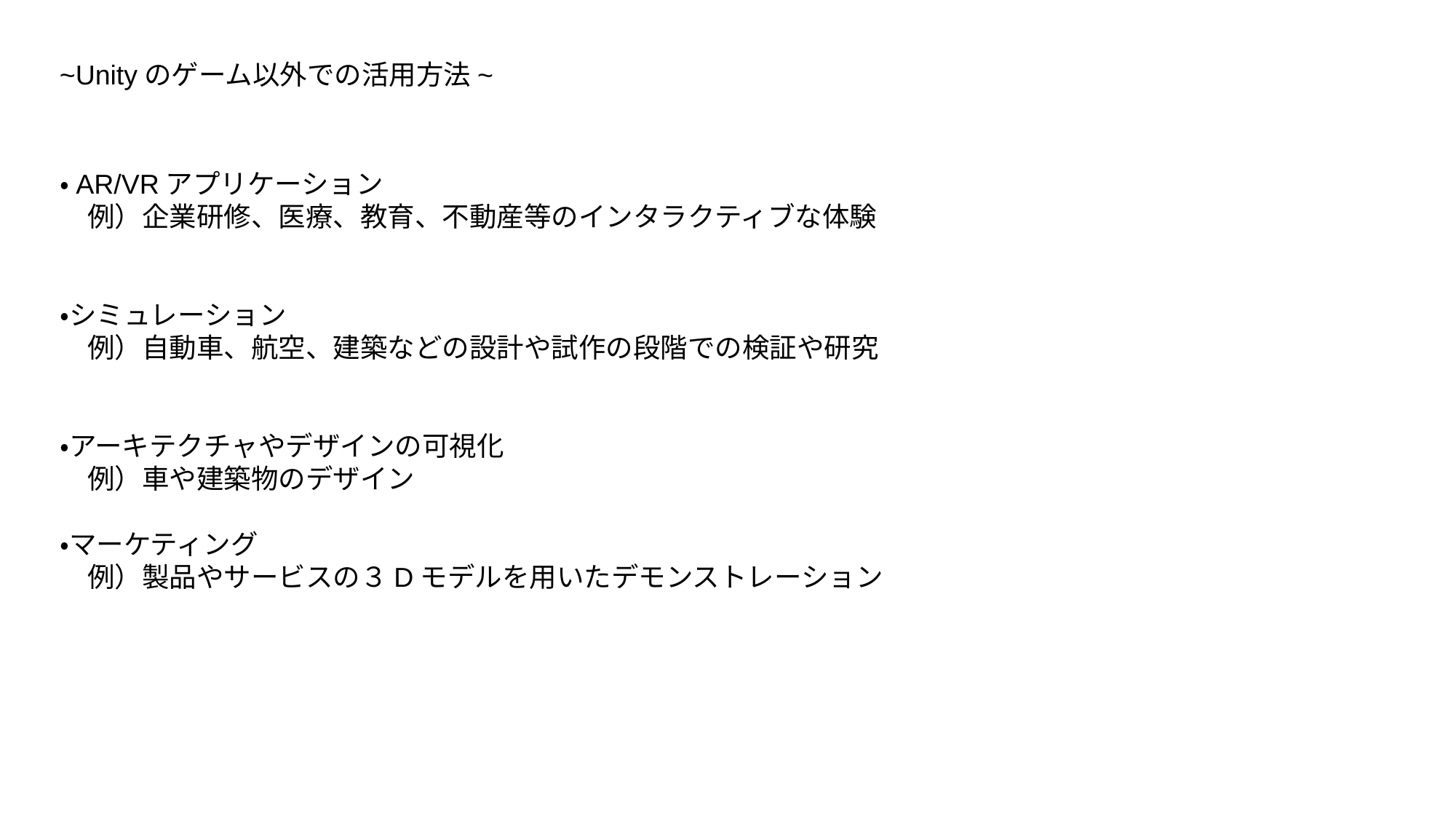

~Unityのゲーム以外での活用方法~
・AR/VRアプリケーション
　例）企業研修、医療、教育、不動産等のインタラクティブな体験

・シミュレーション
　例）自動車、航空、建築などの設計や試作の段階での検証や研究

・アーキテクチャやデザインの可視化
　例）車や建築物のデザイン

・マーケティング
　例）製品やサービスの３Dモデルを用いたデモンストレーション